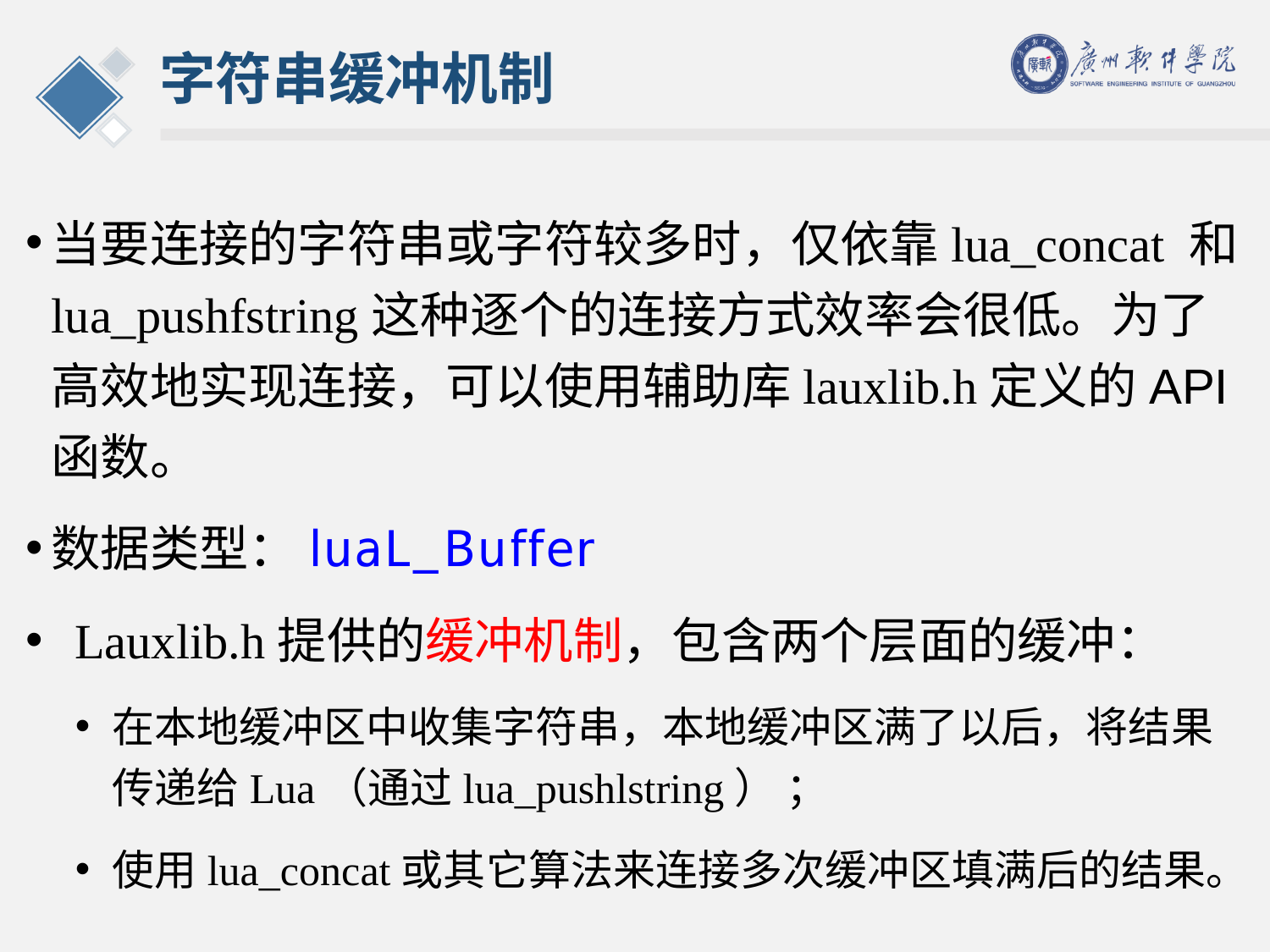

# 字符串缓冲机制
当要连接的字符串或字符较多时，仅依靠lua_concat 和 lua_pushfstring这种逐个的连接方式效率会很低。为了高效地实现连接，可以使用辅助库lauxlib.h定义的API函数。
数据类型：luaL_Buffer
Lauxlib.h提供的缓冲机制，包含两个层面的缓冲：
在本地缓冲区中收集字符串，本地缓冲区满了以后，将结果传递给Lua（通过lua_pushlstring） ；
使用lua_concat或其它算法来连接多次缓冲区填满后的结果。